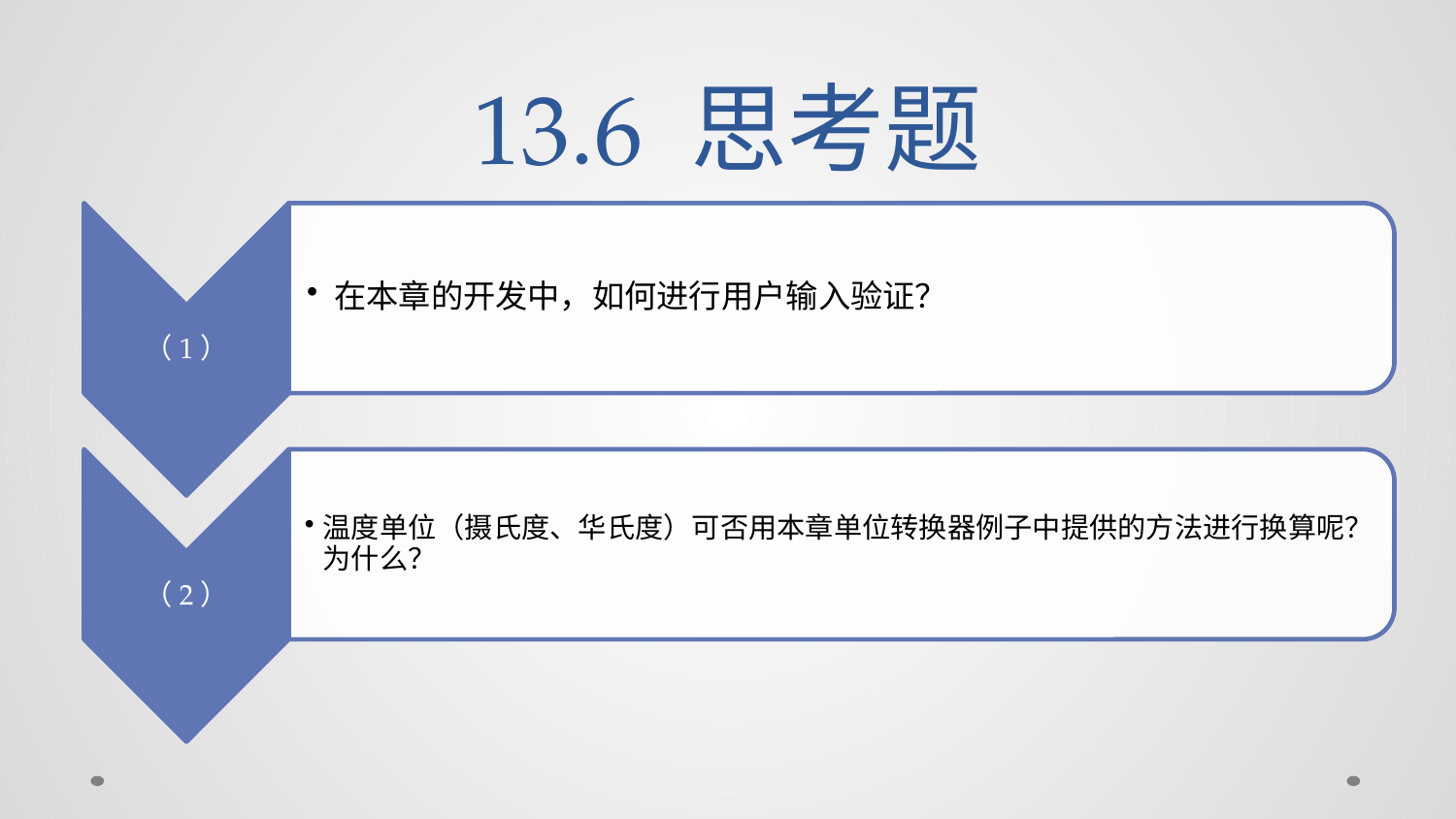

# 13.6 思考题
（1）
在本章的开发中，如何进行用户输入验证？
（2）
温度单位（摄氏度、华氏度）可否用本章单位转换器例子中提供的方法进行换算呢？为什么？